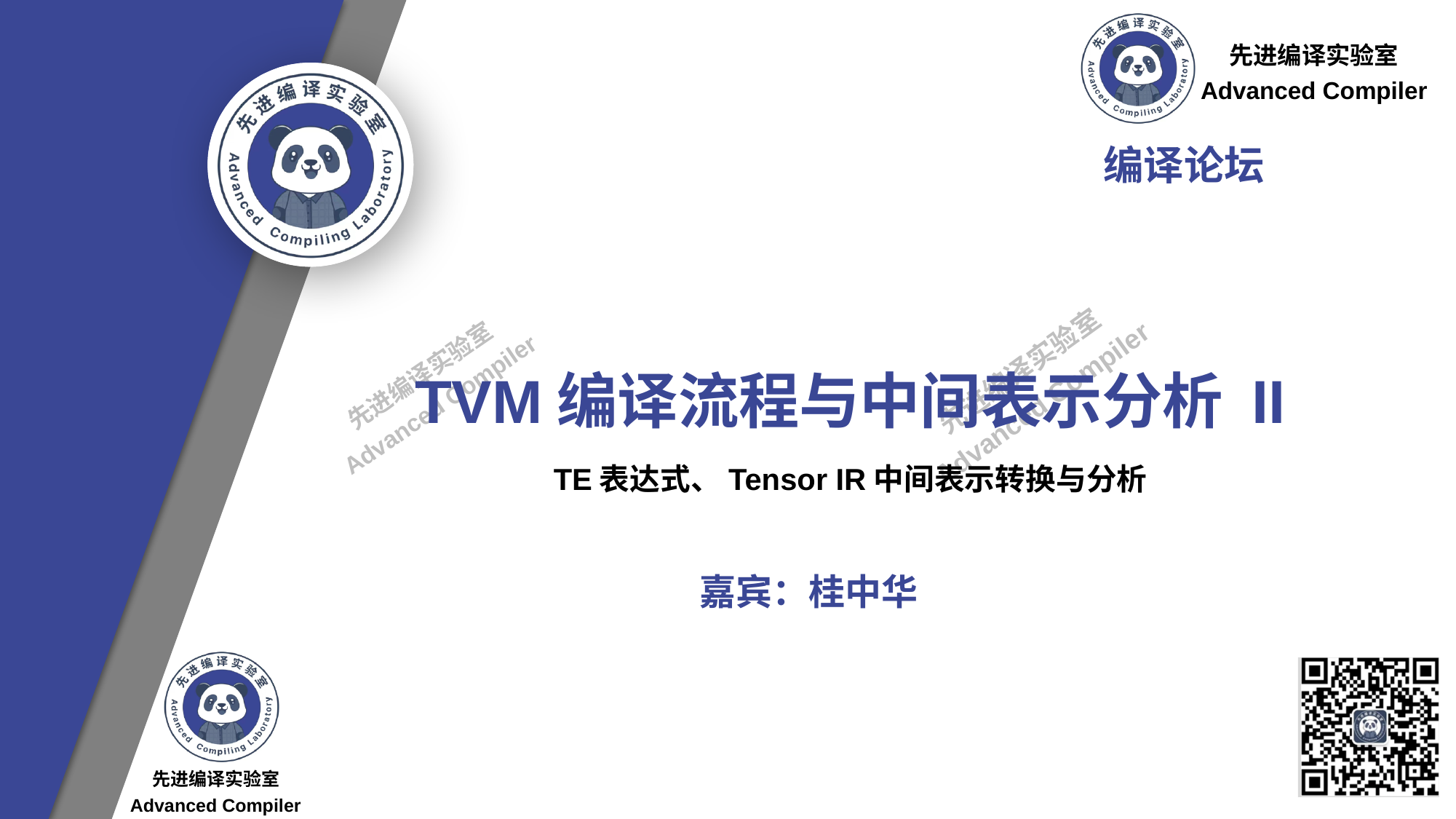

编译论坛
TVM编译流程与中间表示分析 II
TE表达式、Tensor IR中间表示转换与分析
嘉宾：桂中华